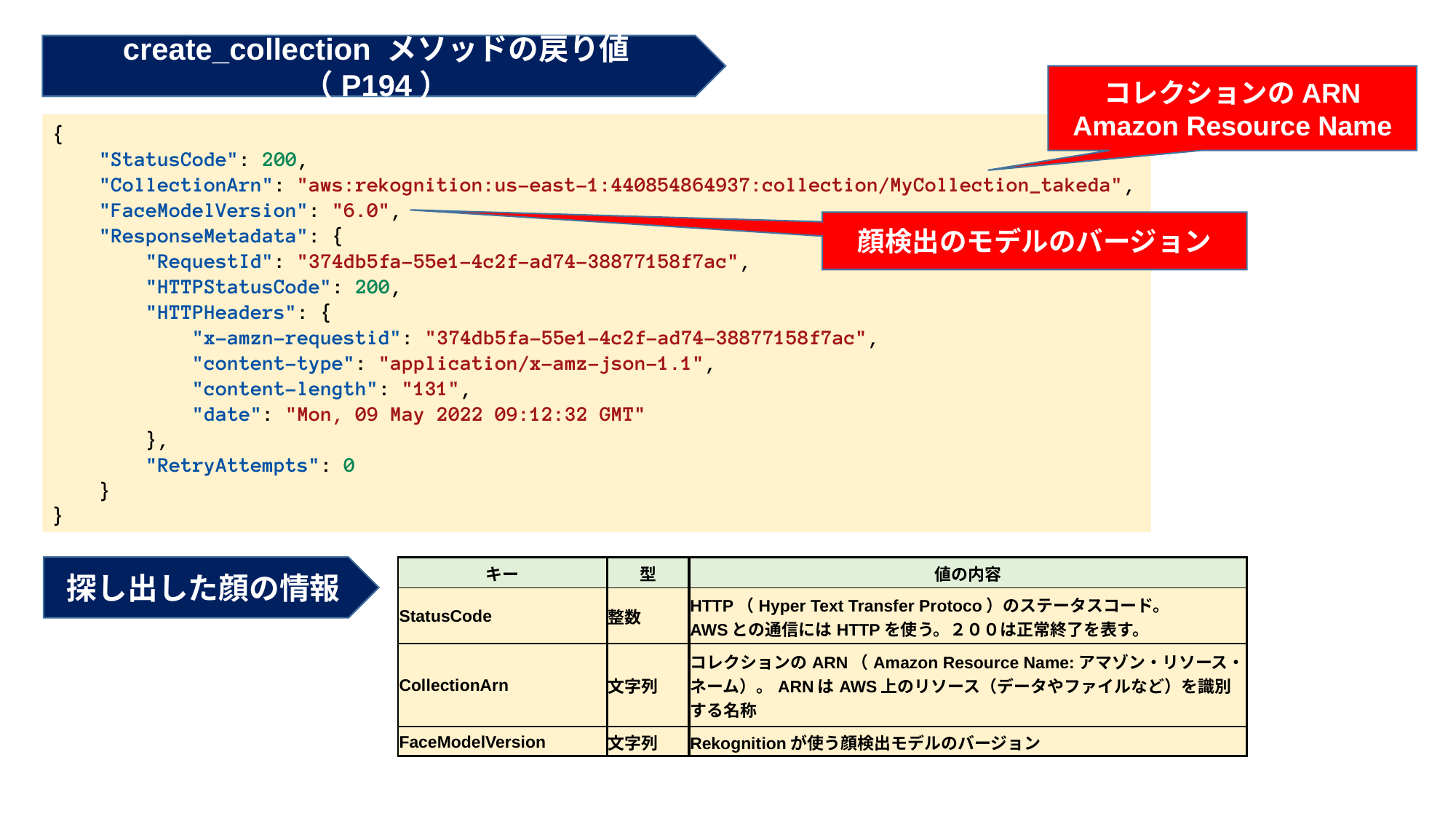

create_collection メソッドの戻り値（P194）
コレクションのARN
Amazon Resource Name
{
    "StatusCode": 200,
    "CollectionArn": "aws:rekognition:us-east-1:440854864937:collection/MyCollection_takeda",
    "FaceModelVersion": "6.0",
    "ResponseMetadata": {
        "RequestId": "374db5fa-55e1-4c2f-ad74-38877158f7ac",
        "HTTPStatusCode": 200,
        "HTTPHeaders": {
            "x-amzn-requestid": "374db5fa-55e1-4c2f-ad74-38877158f7ac",
            "content-type": "application/x-amz-json-1.1",
            "content-length": "131",
            "date": "Mon, 09 May 2022 09:12:32 GMT"
        },
        "RetryAttempts": 0
    }
}
顔検出のモデルのバージョン
探し出した顔の情報
| キー | 型 | 値の内容 |
| --- | --- | --- |
| StatusCode | 整数 | HTTP（Hyper Text Transfer Protoco）のステータスコード。 AWSとの通信にはHTTPを使う。２００は正常終了を表す。 |
| CollectionArn | 文字列 | コレクションのARN（Amazon Resource Name:アマゾン・リソース・ネーム）。ARNはAWS上のリソース（データやファイルなど）を識別する名称 |
| FaceModelVersion | 文字列 | Rekognitionが使う顔検出モデルのバージョン |